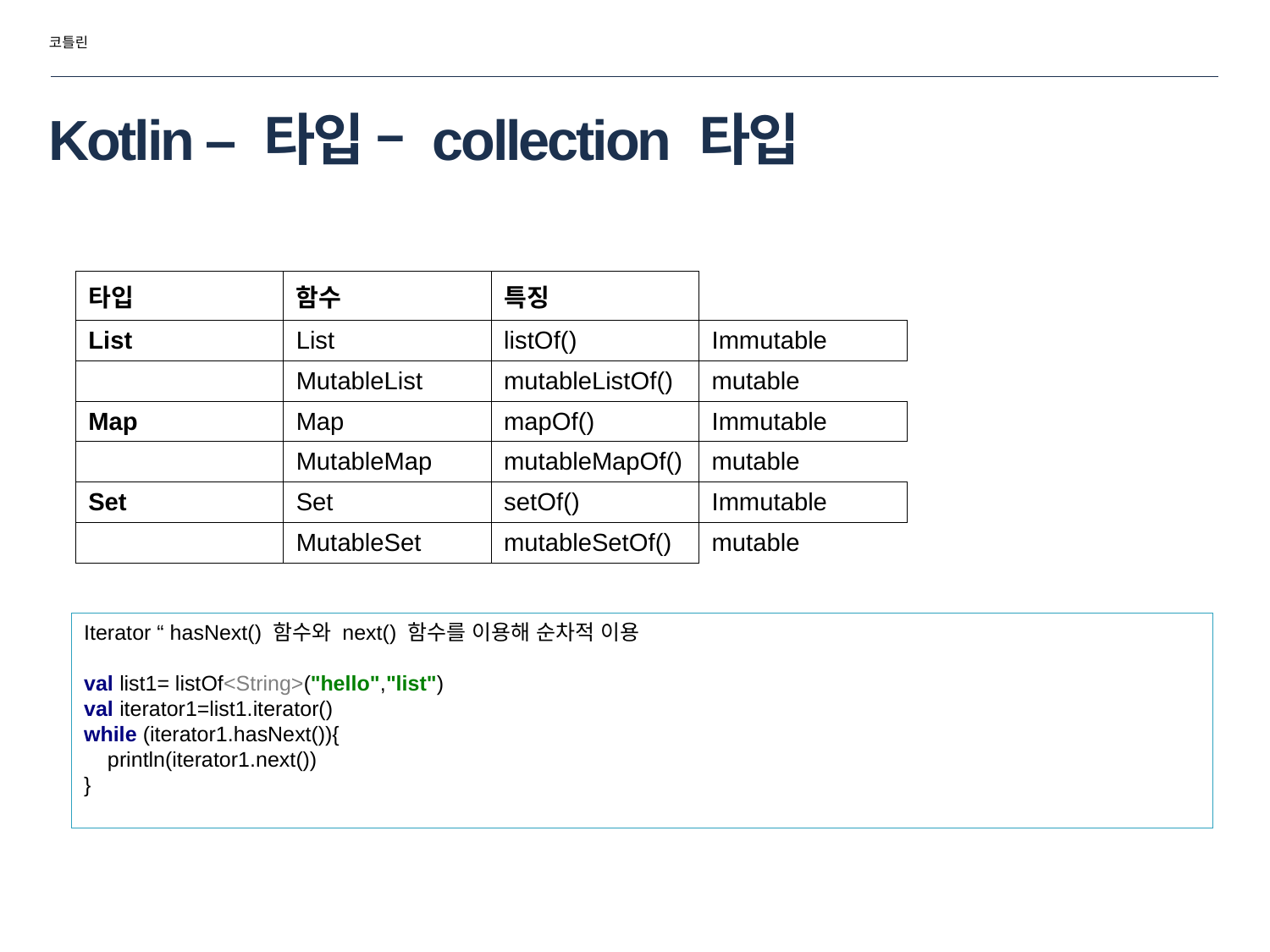

코틀린
# Kotlin – 타입 – collection 타입
| 타입 | 함수 | 특징 |  |
| --- | --- | --- | --- |
| List | List | listOf() | Immutable |
|  | MutableList | mutableListOf() | mutable |
| Map | Map | mapOf() | Immutable |
|  | MutableMap | mutableMapOf() | mutable |
| Set | Set | setOf() | Immutable |
|  | MutableSet | mutableSetOf() | mutable |
Iterator “ hasNext() 함수와 next() 함수를 이용해 순차적 이용
val list1= listOf<String>("hello","list")
val iterator1=list1.iterator()
while (iterator1.hasNext()){
    println(iterator1.next())
}